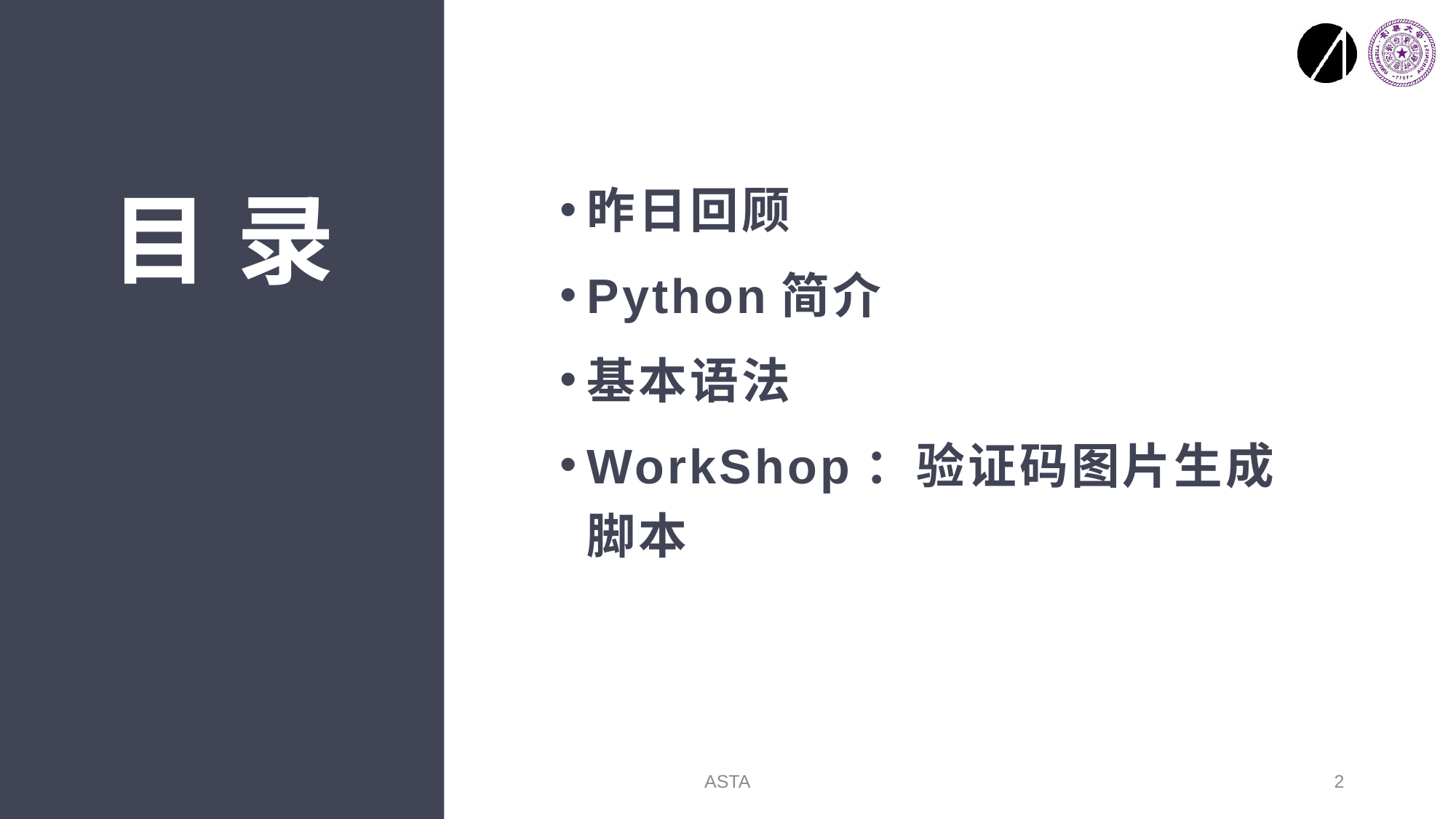

目 录
昨日回顾
Python简介
基本语法
WorkShop：验证码图片生成脚本
ASTA
2